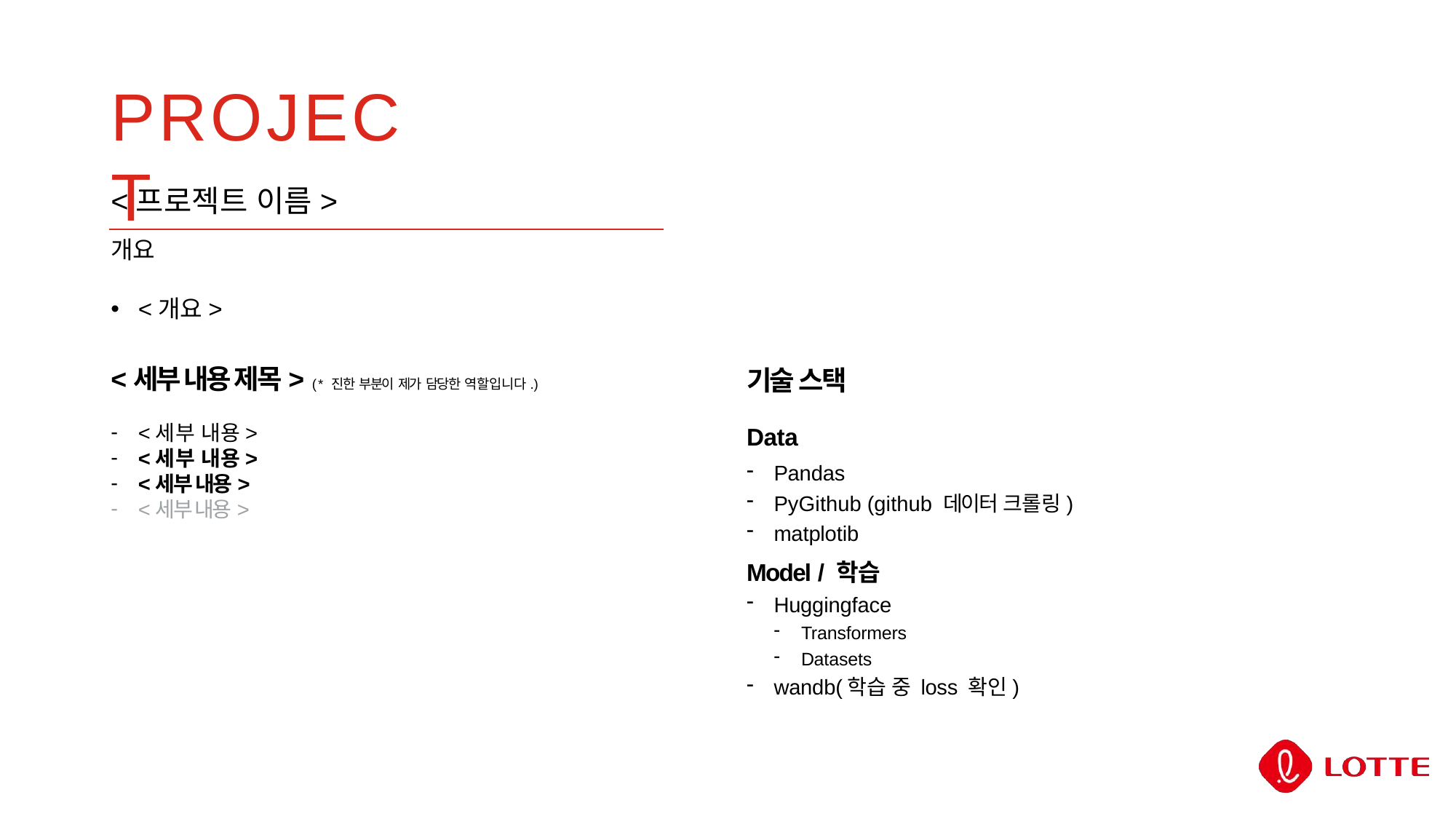

# PROJECT
<프로젝트 이름>
개요
<개요>
<세부 내용 제목> (* 진한 부분이 제가 담당한 역할입니다.)

<세부 내용>
<세부 내용>
<세부 내용>
<세부 내용>

기술 스택
Data
Pandas
PyGithub (github 데이터 크롤링)
matplotib
Model / 학습
Huggingface
Transformers
Datasets
wandb(학습 중 loss 확인)